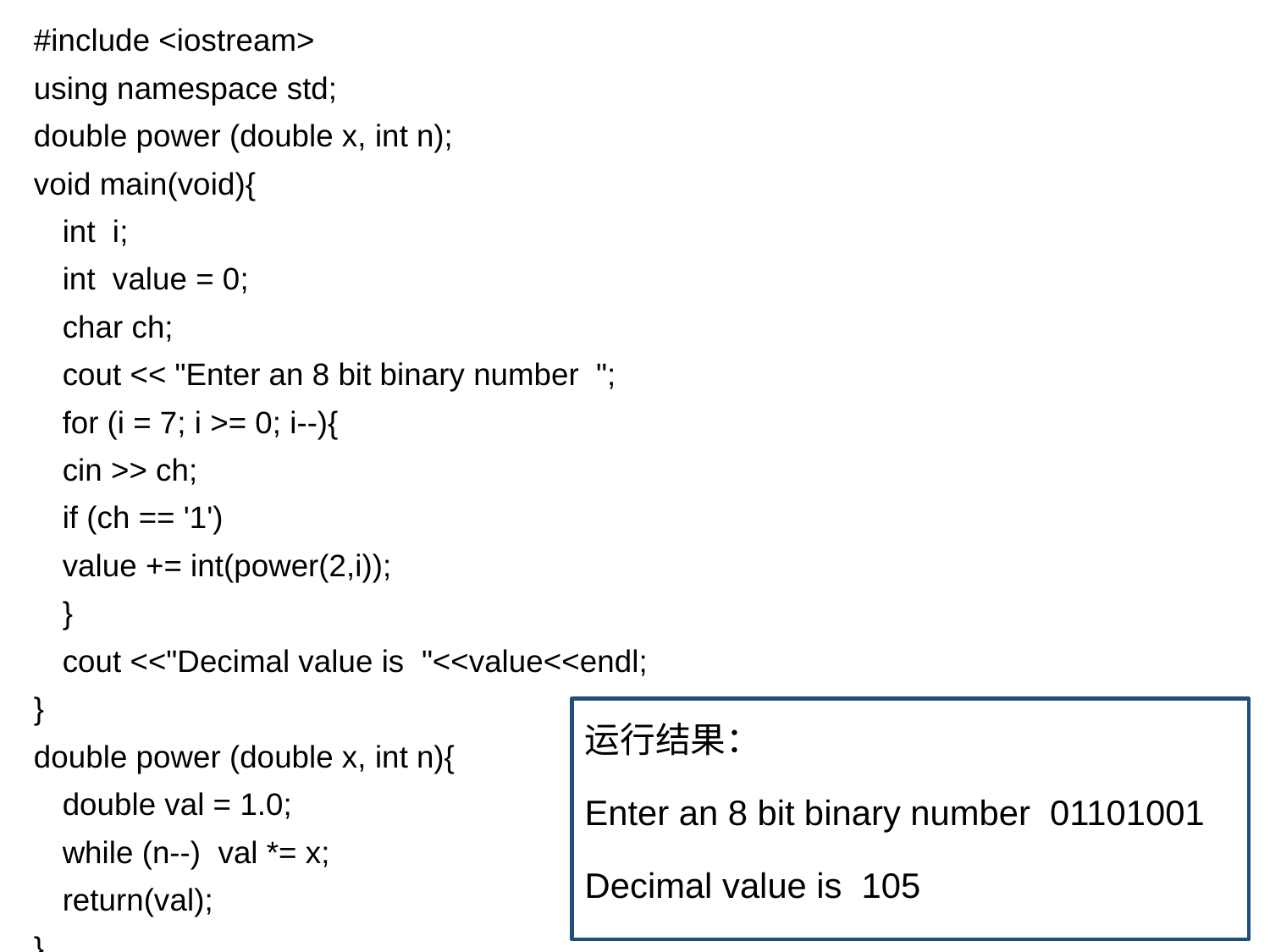

#include <iostream>
using namespace std;
double power (double x, int n);
void main(void){
	int  i;
	int  value = 0;
	char ch;
	cout << "Enter an 8 bit binary number  ";
	for (i = 7; i >= 0; i--){
		cin >> ch;
		if (ch == '1')
			value += int(power(2,i));
	}
	cout <<"Decimal value is  "<<value<<endl;
}
double power (double x, int n){
	double val = 1.0;
	while (n--)  val *= x;
	return(val);
}
运行结果：
Enter an 8 bit binary number  01101001
Decimal value is  105
11
11